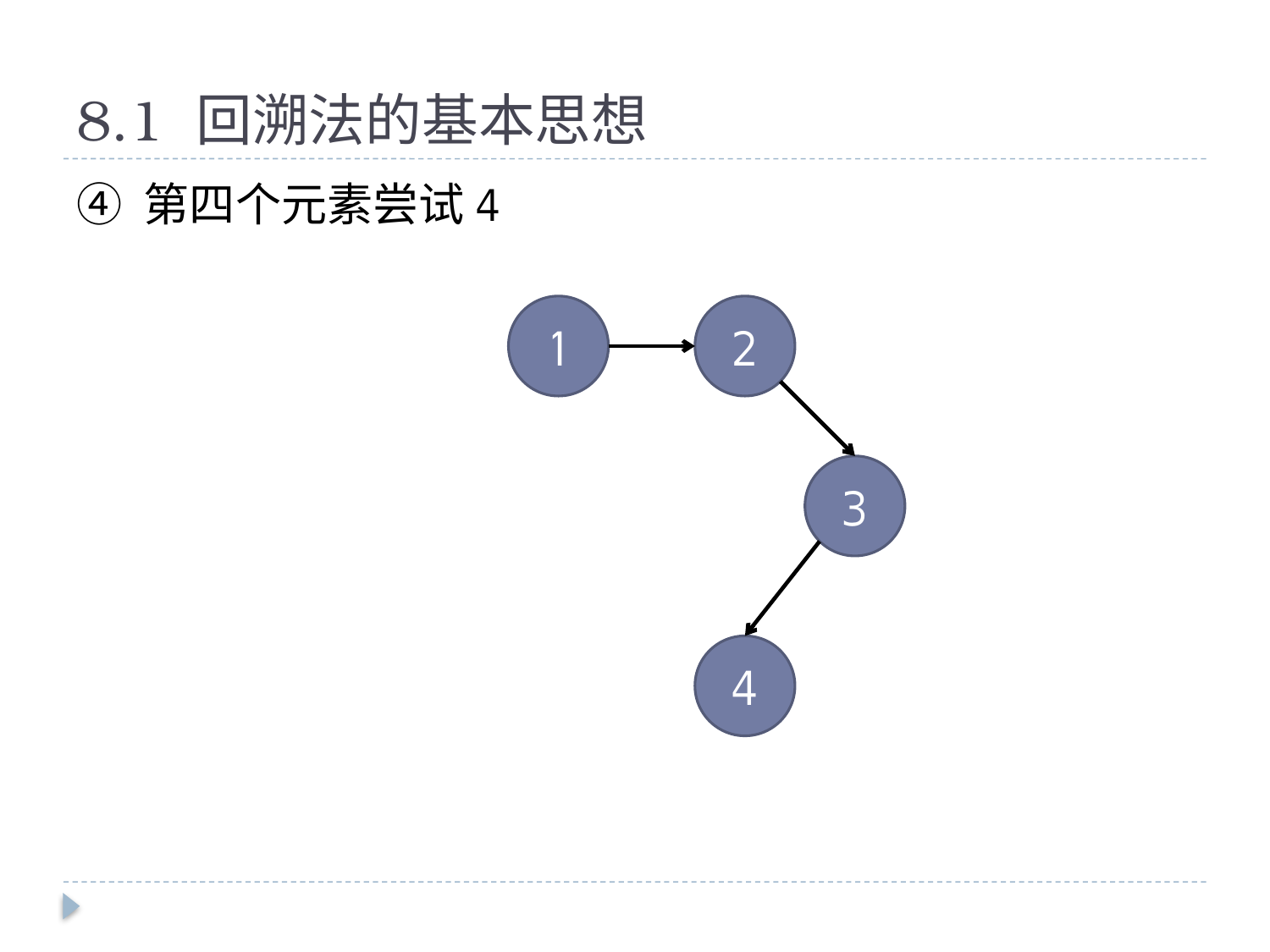

# 8.1 回溯法的基本思想
④ 第四个元素尝试4
1
2
3
4